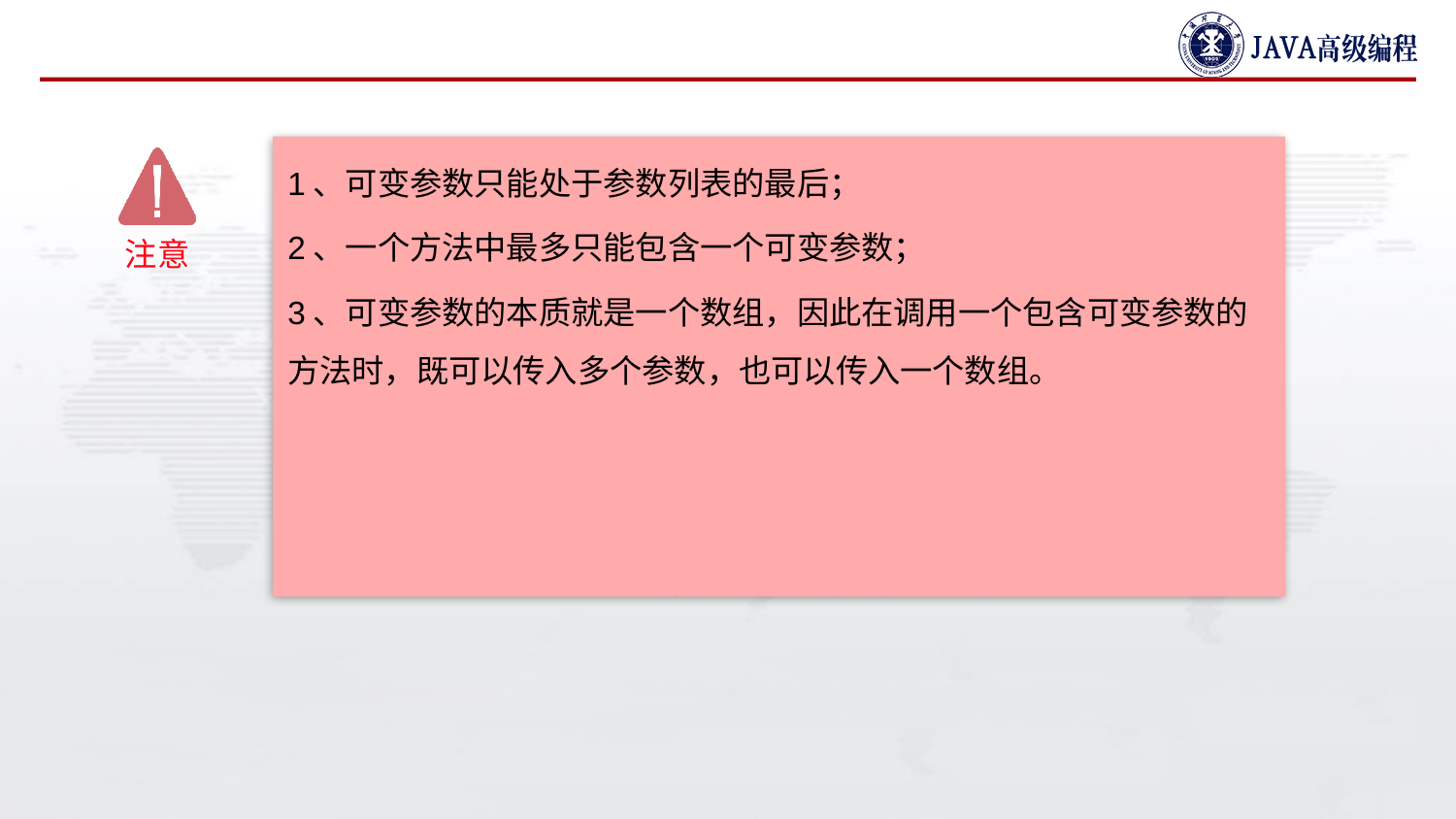

#
1、可变参数只能处于参数列表的最后；
2、一个方法中最多只能包含一个可变参数；
3、可变参数的本质就是一个数组，因此在调用一个包含可变参数的方法时，既可以传入多个参数，也可以传入一个数组。